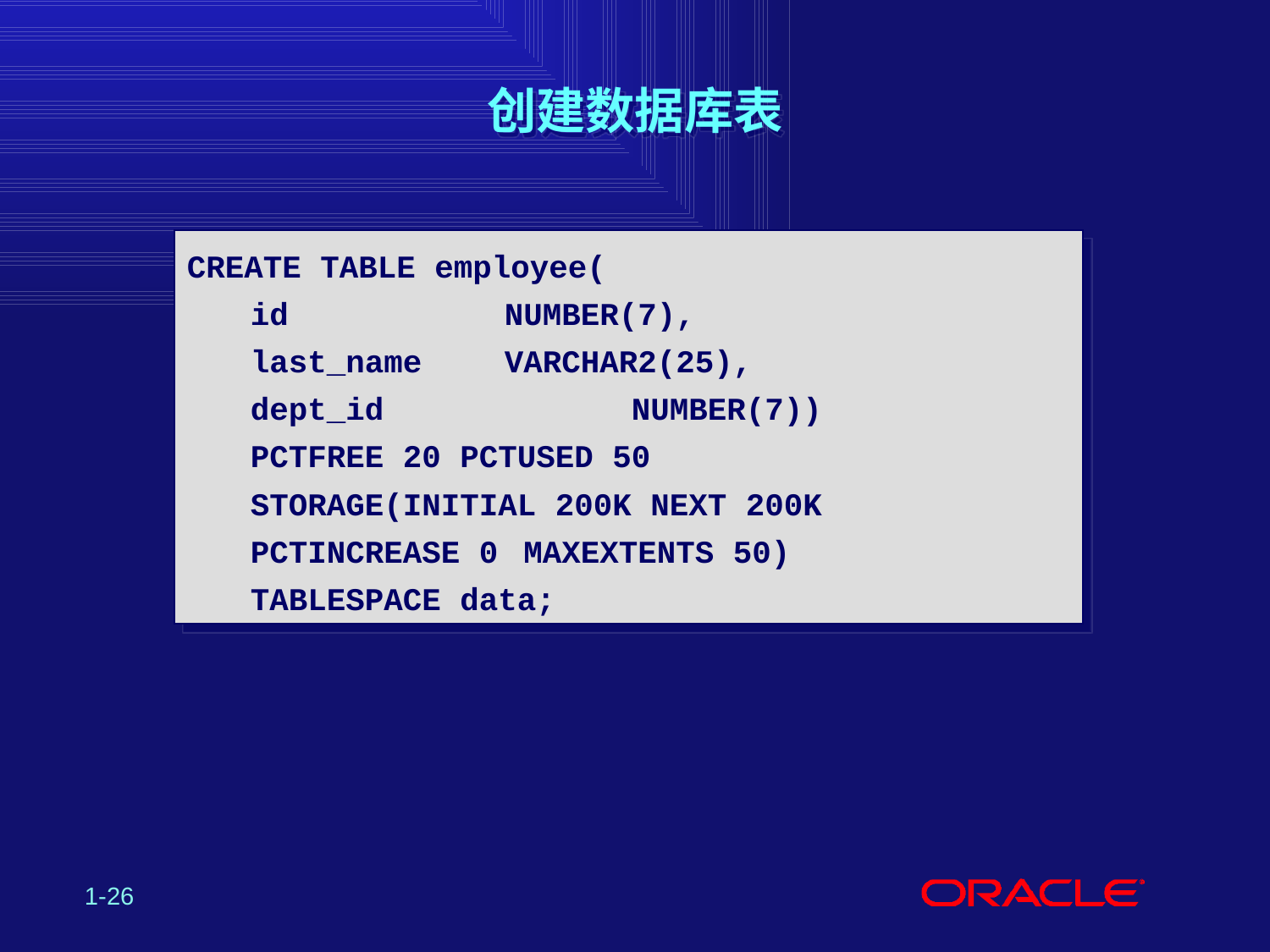

# 创建数据库表
CREATE TABLE employee(
id				NUMBER(7),
last_name	VARCHAR2(25),
dept_id		NUMBER(7))
PCTFREE 20 PCTUSED 50
STORAGE(INITIAL 200K NEXT 200K
	PCTINCREASE 0	 MAXEXTENTS 50)
TABLESPACE data;